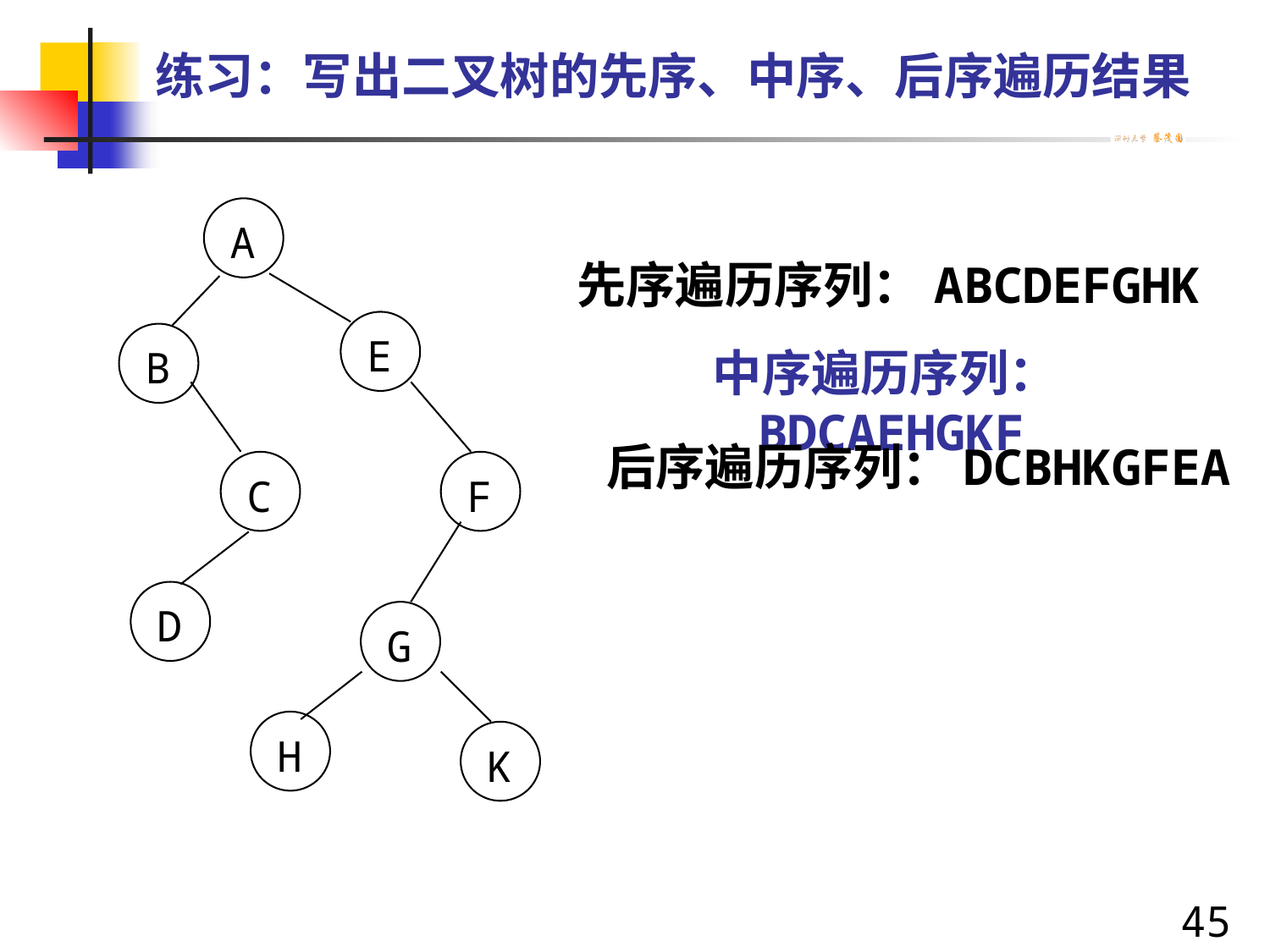

# 练习：写出二叉树的先序、中序、后序遍历结果

A

E

B

C

F

D

G

H

K
  先序遍历序列：ABCDEFGHK
中序遍历序列：BDCAEHGKF
  后序遍历序列：DCBHKGFEA
45